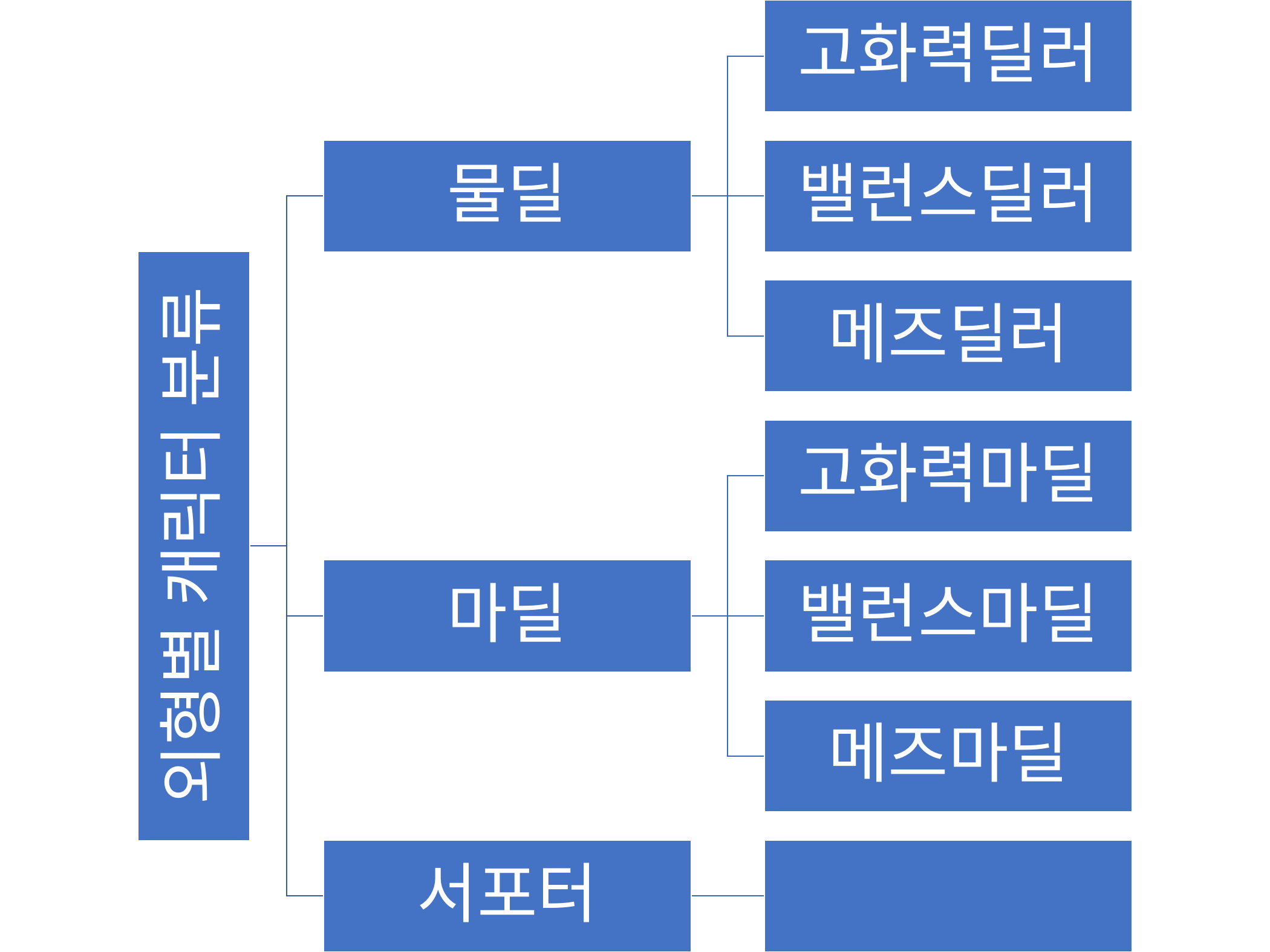

외형별 캐릭터 분류
물딜
고화력딜러
밸런스딜러
메즈딜러
마딜
고화력마딜
밸런스마딜
메즈마딜
서포터